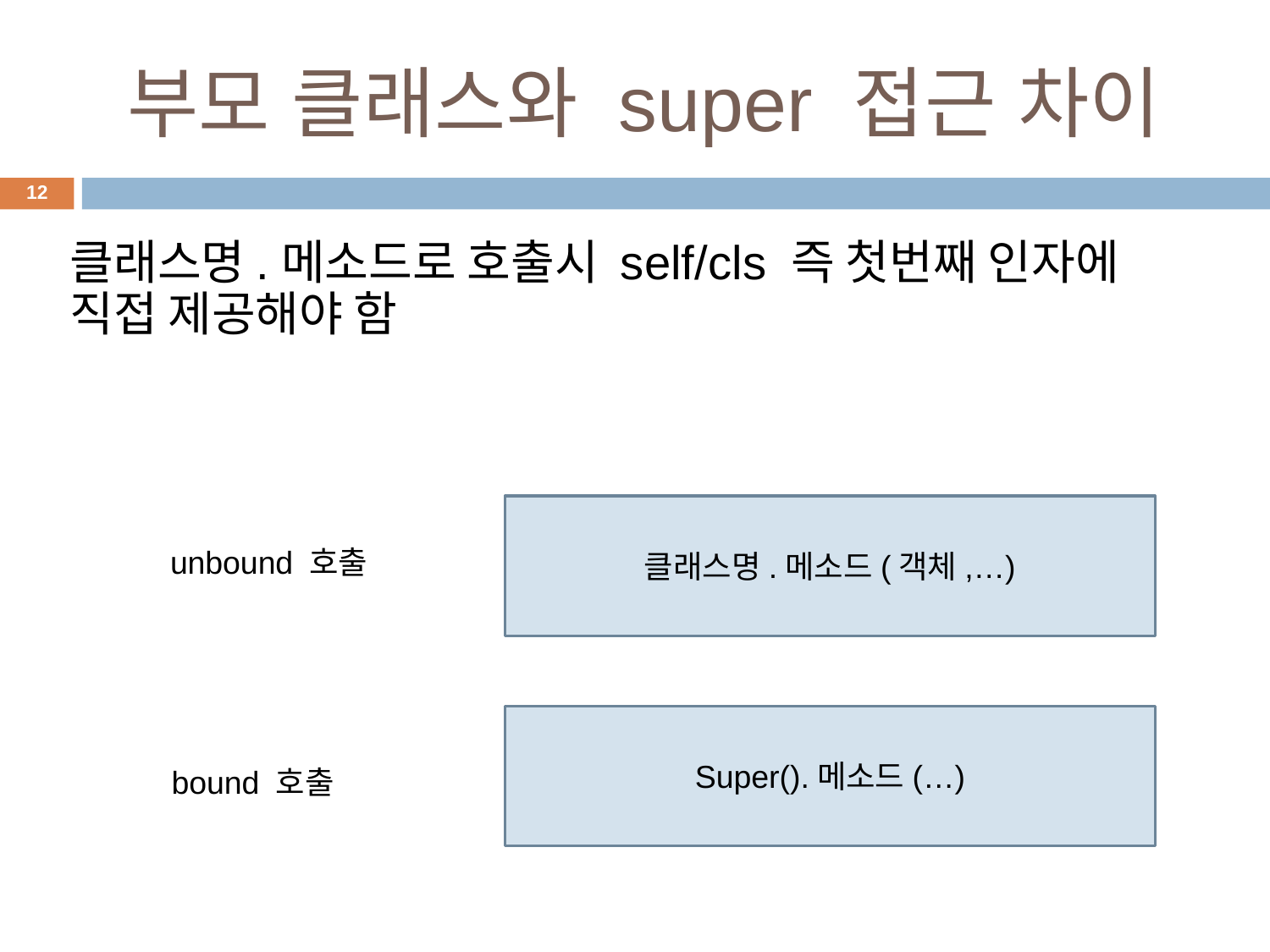

# 부모 클래스와 super 접근 차이
12
클래스명.메소드로 호출시 self/cls 즉 첫번째 인자에 직접 제공해야 함

클래스명.메소드(객체,…)
 unbound 호출

Super().메소드(…)
 bound 호출